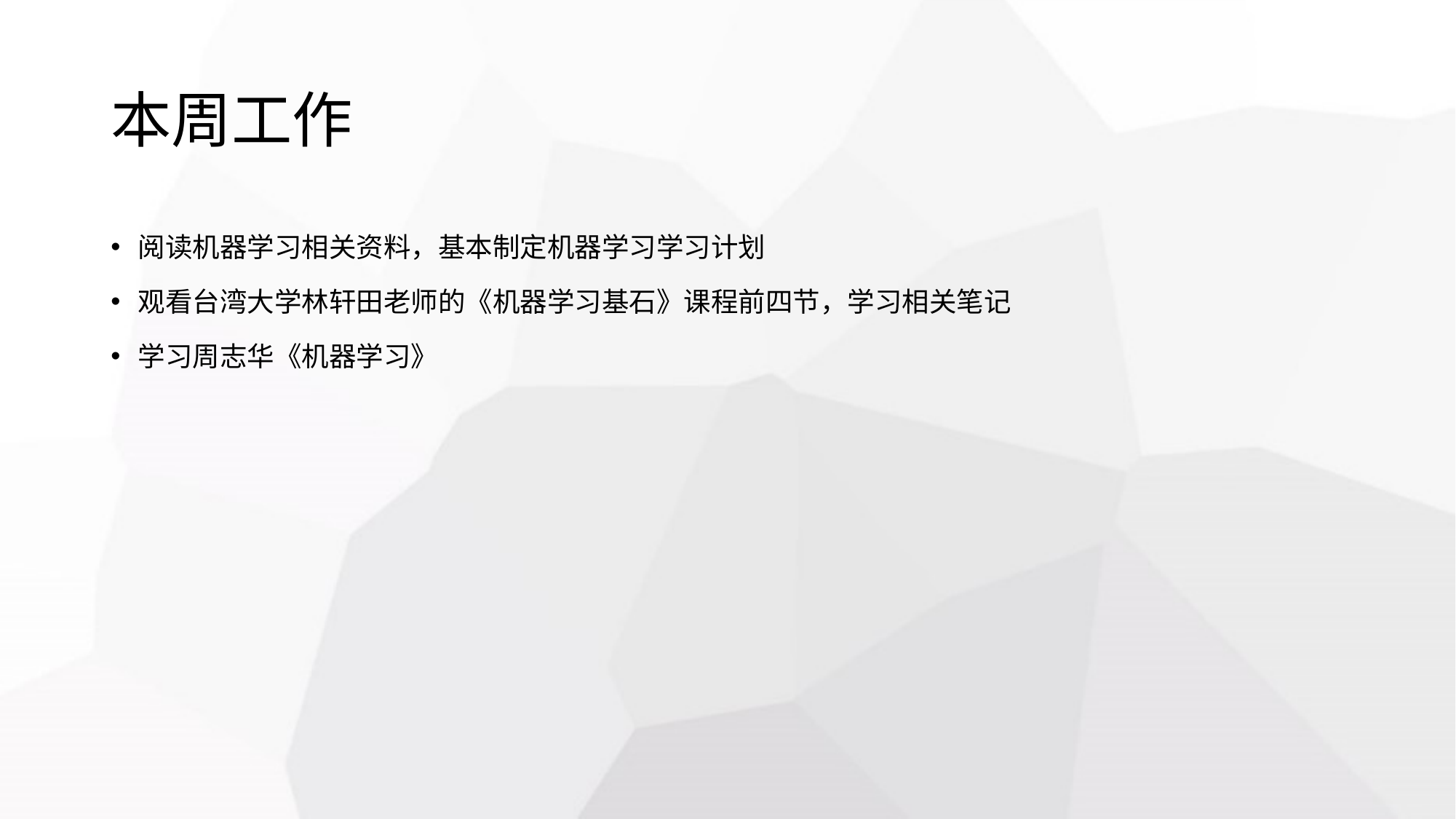

# 本周工作
阅读机器学习相关资料，基本制定机器学习学习计划
观看台湾大学林轩田老师的《机器学习基石》课程前四节，学习相关笔记
学习周志华《机器学习》